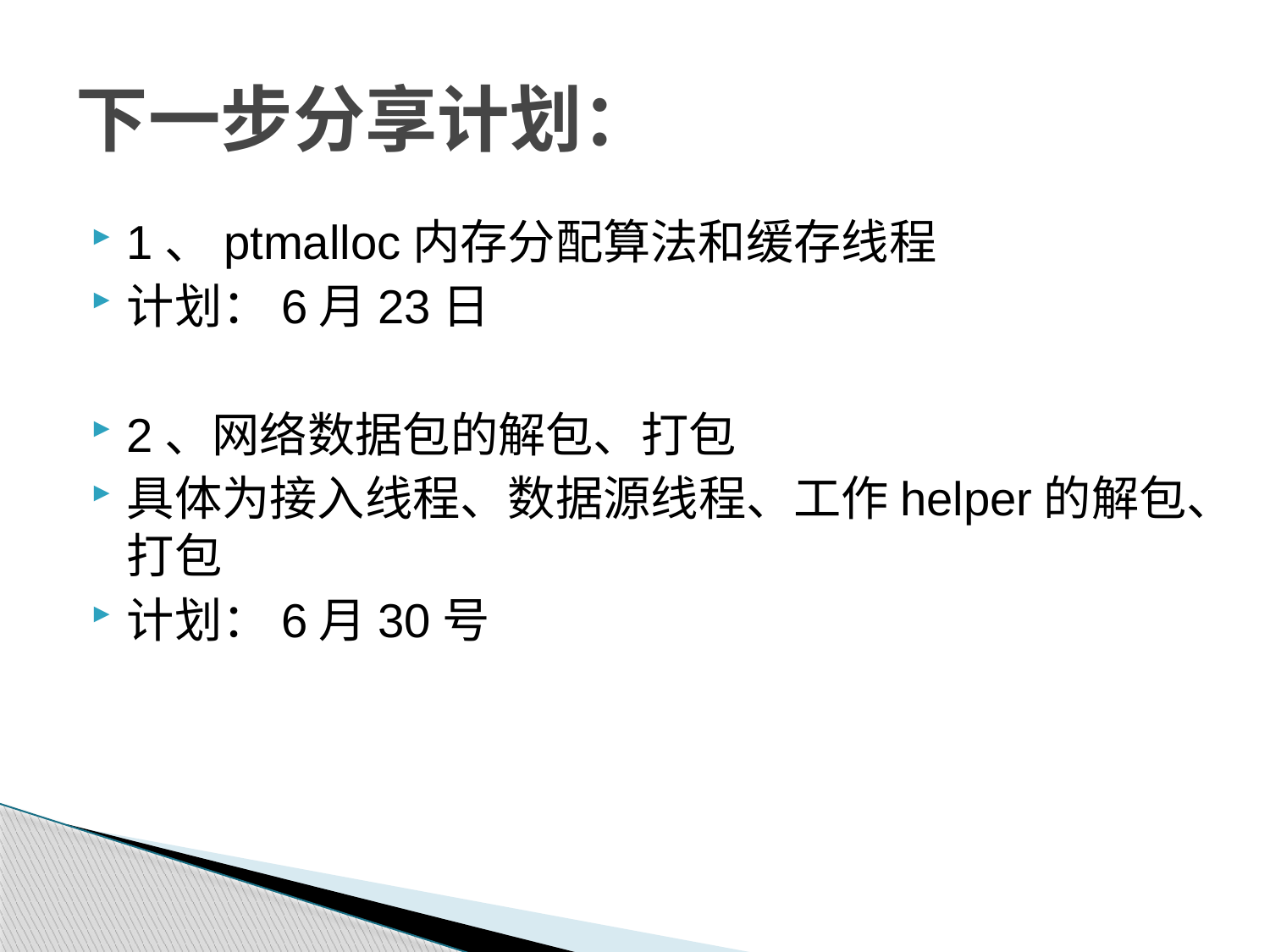

# 下一步分享计划：
1、ptmalloc内存分配算法和缓存线程
计划：6月23日

2、网络数据包的解包、打包
具体为接入线程、数据源线程、工作helper的解包、打包
计划：6月30号